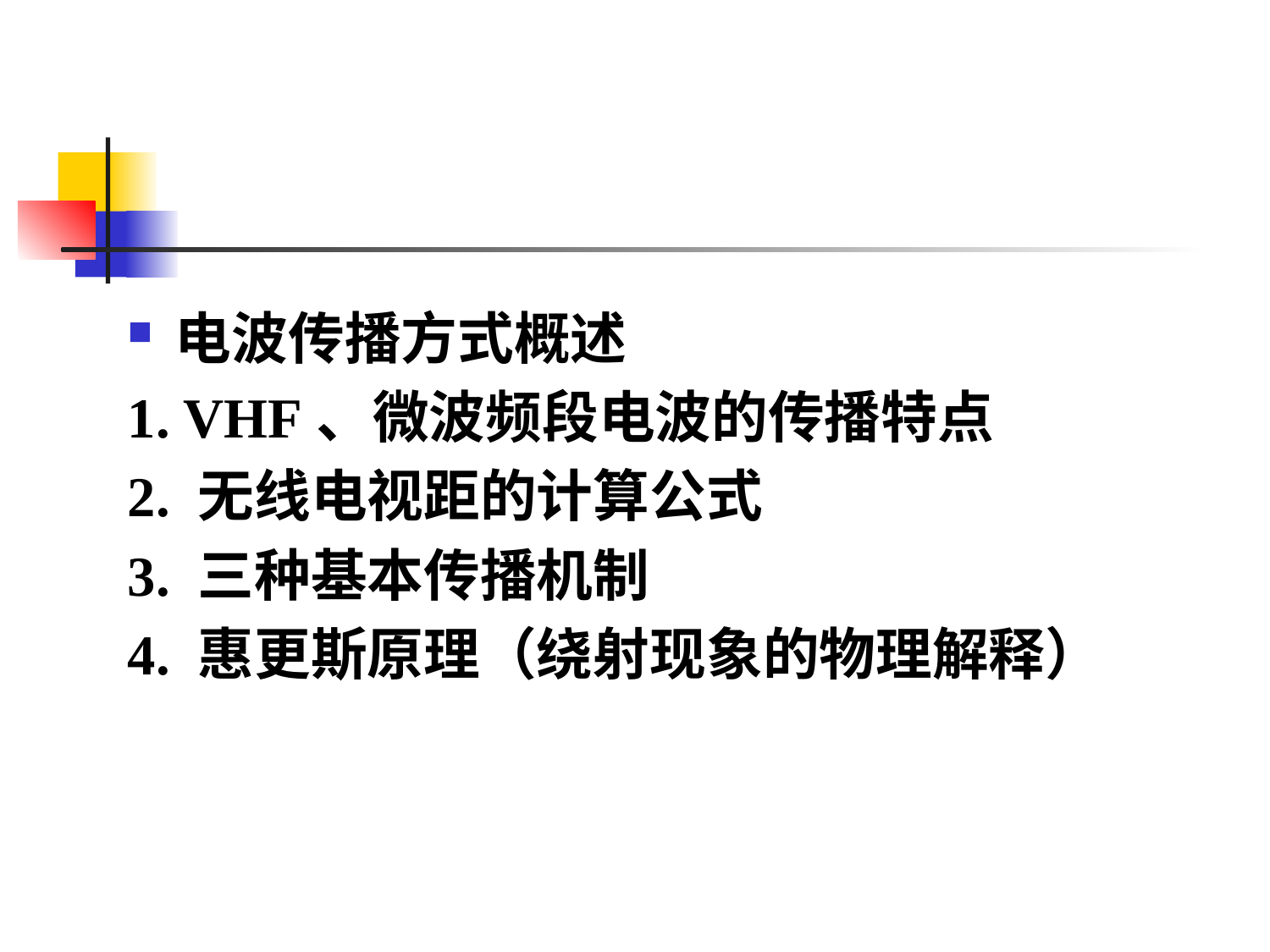

#
电波传播方式概述
1. VHF、微波频段电波的传播特点
2. 无线电视距的计算公式
3. 三种基本传播机制
4. 惠更斯原理（绕射现象的物理解释）